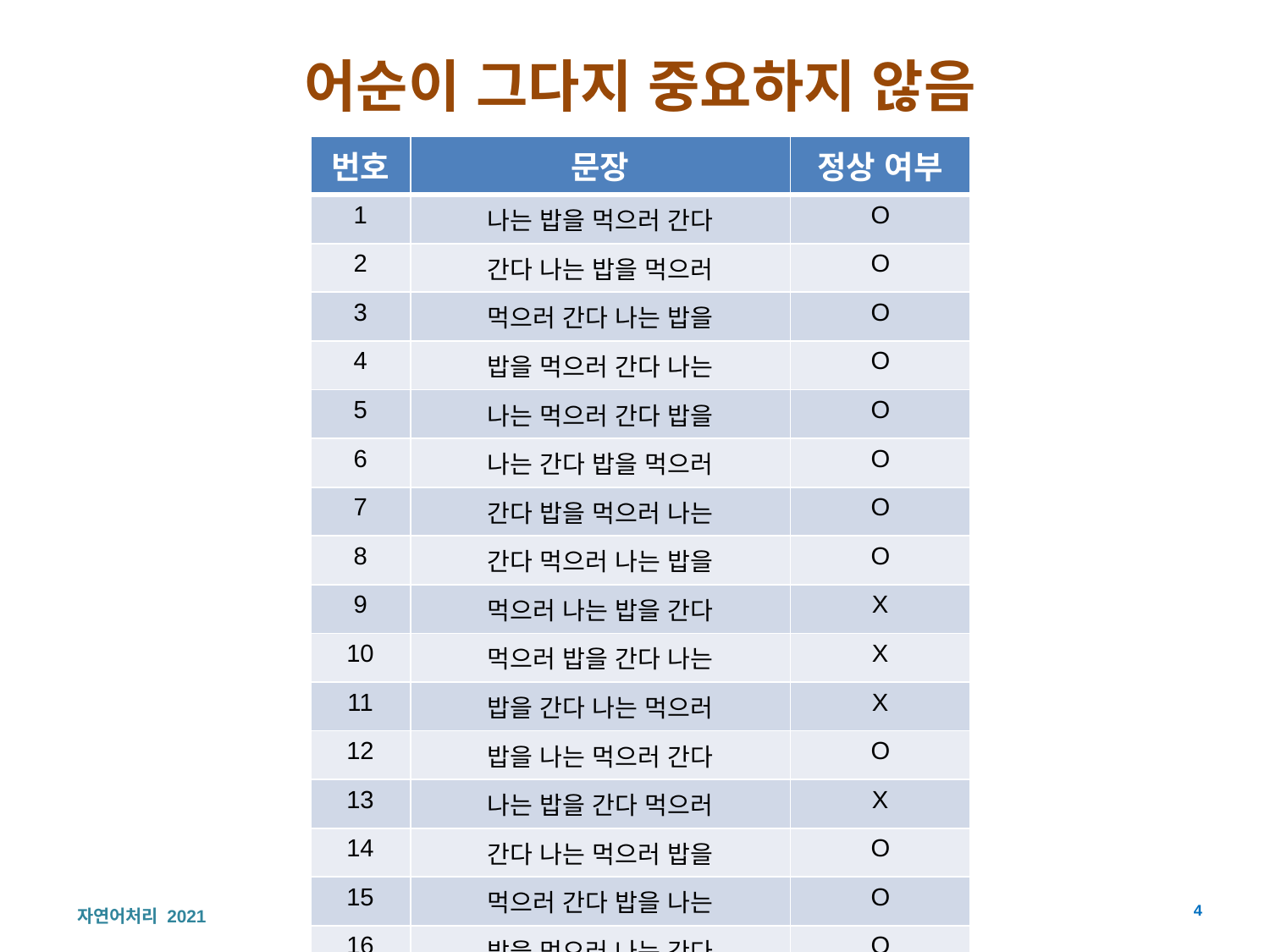

# 어순이 그다지 중요하지 않음
| 번호 | 문장 | 정상 여부 |
| --- | --- | --- |
| 1 | 나는 밥을 먹으러 간다 | O |
| 2 | 간다 나는 밥을 먹으러 | O |
| 3 | 먹으러 간다 나는 밥을 | O |
| 4 | 밥을 먹으러 간다 나는 | O |
| 5 | 나는 먹으러 간다 밥을 | O |
| 6 | 나는 간다 밥을 먹으러 | O |
| 7 | 간다 밥을 먹으러 나는 | O |
| 8 | 간다 먹으러 나는 밥을 | O |
| 9 | 먹으러 나는 밥을 간다 | X |
| 10 | 먹으러 밥을 간다 나는 | X |
| 11 | 밥을 간다 나는 먹으러 | X |
| 12 | 밥을 나는 먹으러 간다 | O |
| 13 | 나는 밥을 간다 먹으러 | X |
| 14 | 간다 나는 먹으러 밥을 | O |
| 15 | 먹으러 간다 밥을 나는 | O |
| 16 | 밥을 먹으러 나는 간다 | O |